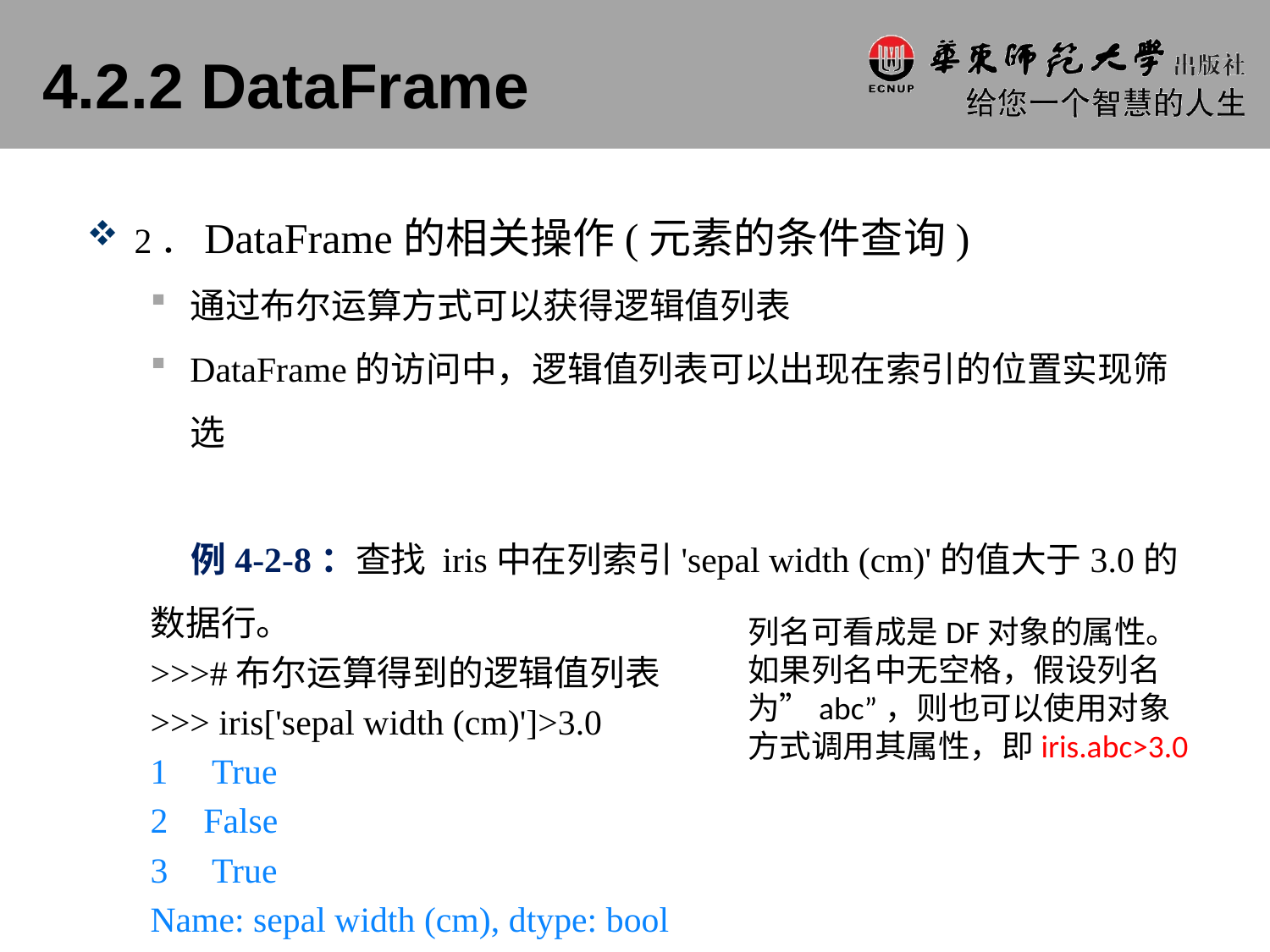

# 4.2.2 DataFrame
2．DataFrame的相关操作(元素的条件查询)
通过布尔运算方式可以获得逻辑值列表
DataFrame的访问中，逻辑值列表可以出现在索引的位置实现筛选

    例4-2-8：查找 iris中在列索引'sepal width (cm)'的值大于3.0的数据行。
>>>#布尔运算得到的逻辑值列表
>>> iris['sepal width (cm)']>3.0
1     True
2    False
3     True
Name: sepal width (cm), dtype: bool
列名可看成是DF对象的属性。如果列名中无空格，假设列名为”abc”，则也可以使用对象方式调用其属性，即iris.abc>3.0